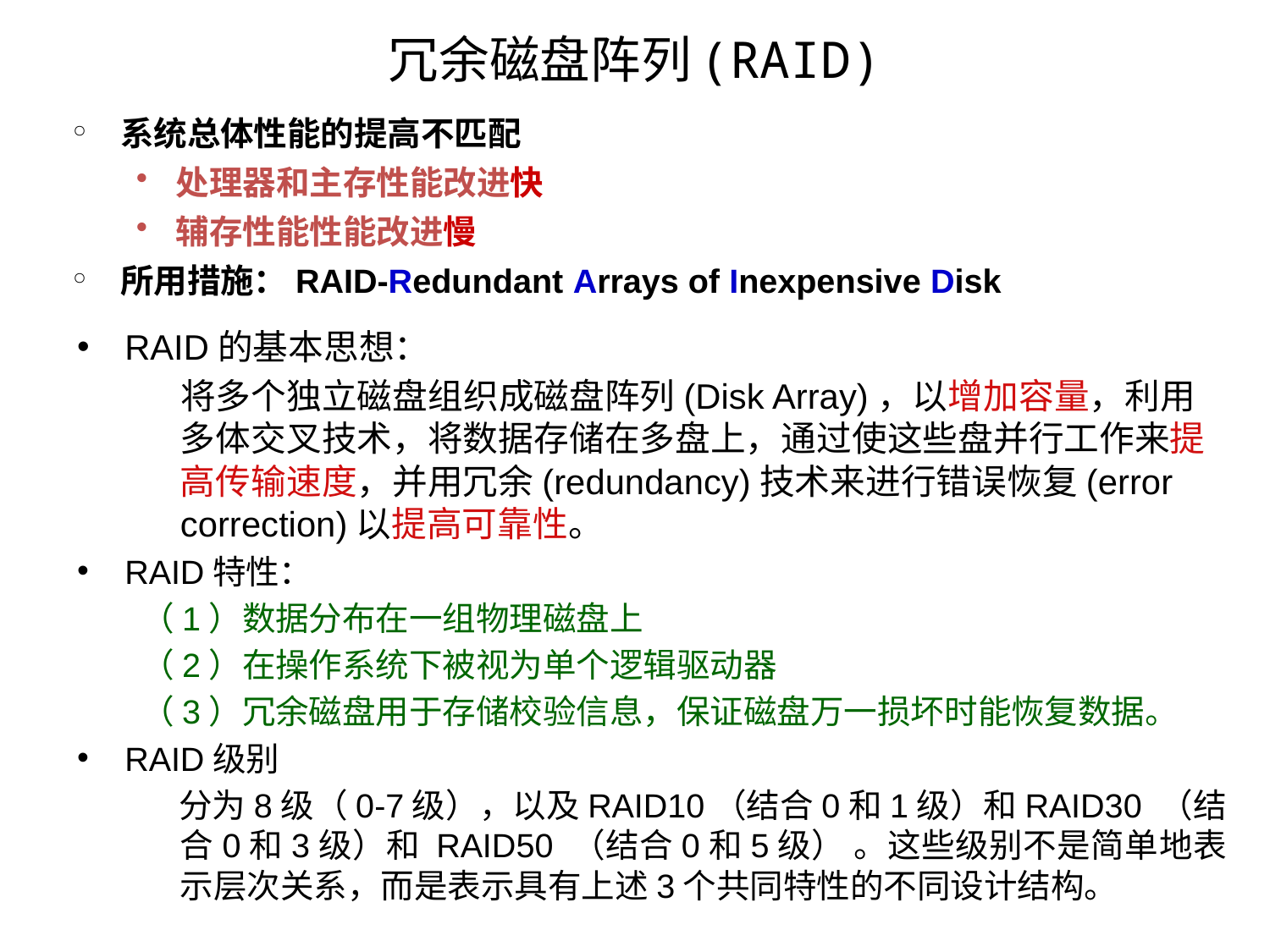

# 冗余磁盘阵列(RAID)
系统总体性能的提高不匹配
处理器和主存性能改进快
辅存性能性能改进慢	*可靠性(Reliability)
所用措施：RAID-Redundant Arrays of Inexpensive Disk
RAID的基本思想：
    将多个独立磁盘组织成磁盘阵列(Disk Array)，以增加容量，利用多体交叉技术，将数据存储在多盘上，通过使这些盘并行工作来提高传输速度，并用冗余(redundancy)技术来进行错误恢复(error correction)以提高可靠性。
RAID特性：
（1）数据分布在一组物理磁盘上
（2）在操作系统下被视为单个逻辑驱动器
（3）冗余磁盘用于存储校验信息，保证磁盘万一损坏时能恢复数据。
RAID级别
    分为8级（0-7级），以及RAID10（结合0和1级）和RAID30 （结合0和3级）和 RAID50 （结合0和5级） 。这些级别不是简单地表示层次关系，而是表示具有上述3个共同特性的不同设计结构。